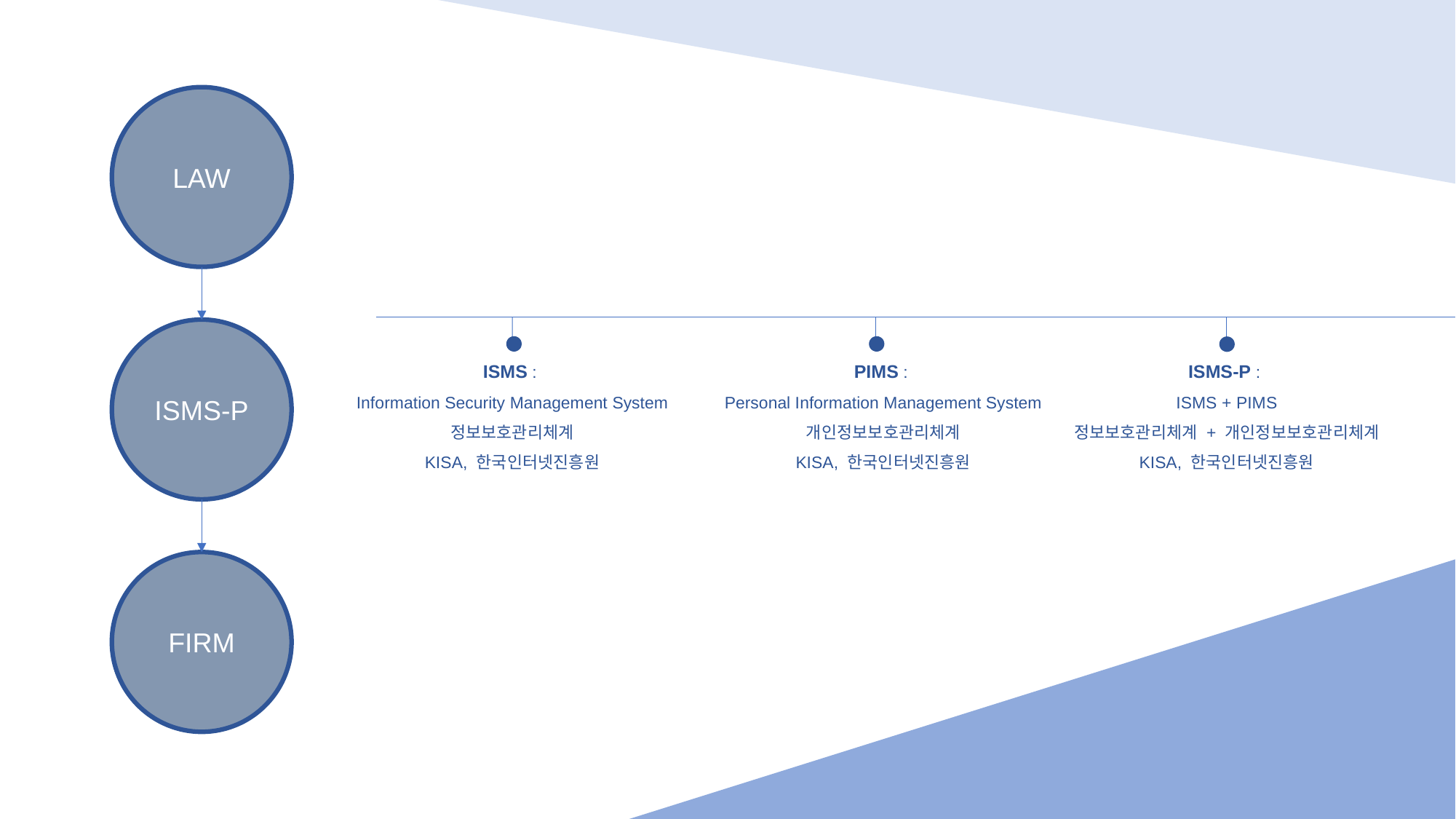

LAW
ISMS-P

ISMS :
Information Security Management System
정보보호관리체계
KISA, 한국인터넷진흥원
PIMS :
Personal Information Management System
개인정보보호관리체계
KISA, 한국인터넷진흥원
ISMS-P :
ISMS + PIMS
정보보호관리체계 + 개인정보보호관리체계
KISA, 한국인터넷진흥원
FIRM